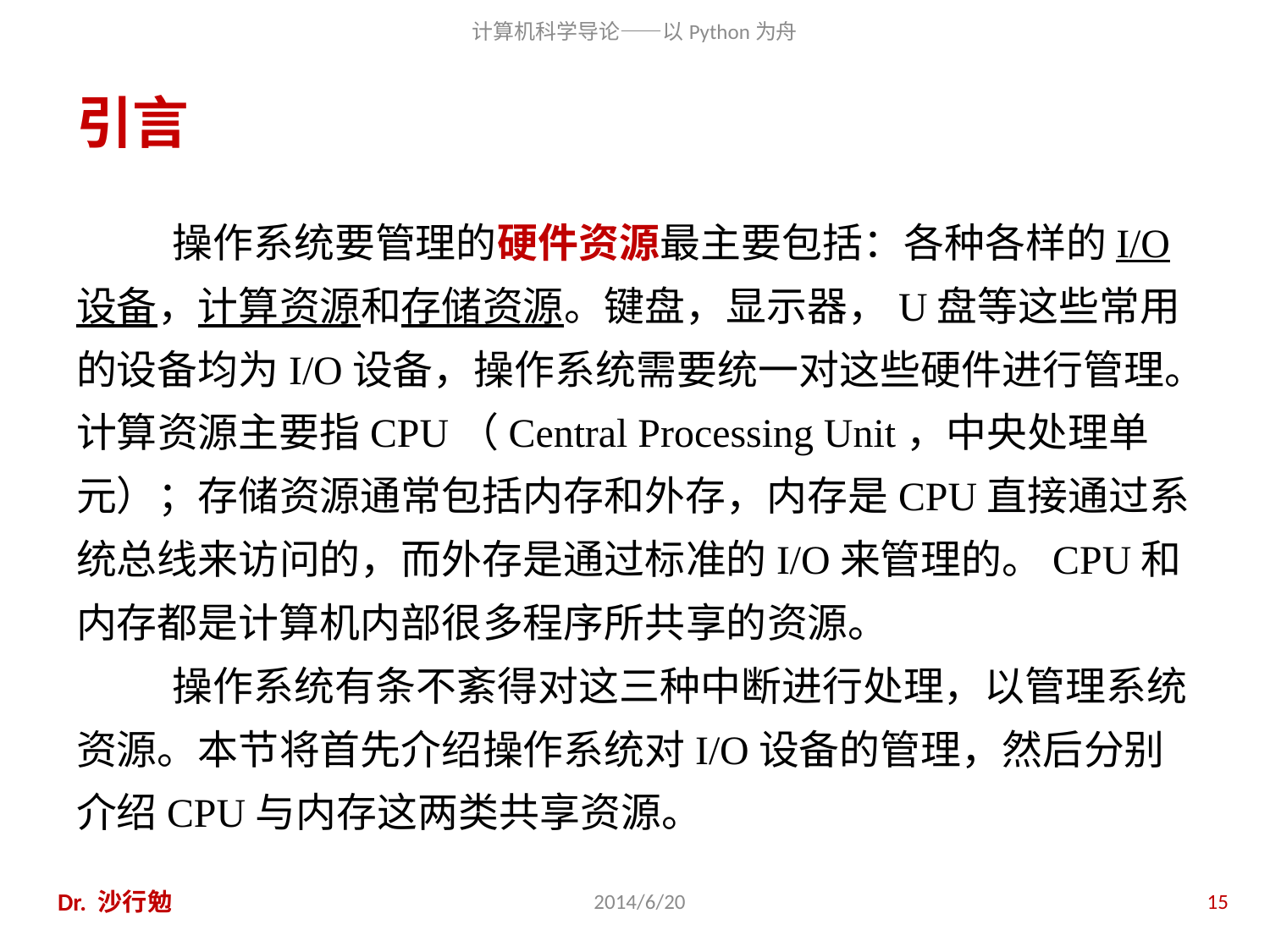

# 引言
操作系统要管理的硬件资源最主要包括：各种各样的I/O设备，计算资源和存储资源。键盘，显示器，U盘等这些常用的设备均为I/O设备，操作系统需要统一对这些硬件进行管理。计算资源主要指CPU（Central Processing Unit，中央处理单元）；存储资源通常包括内存和外存，内存是CPU直接通过系统总线来访问的，而外存是通过标准的I/O来管理的。CPU和内存都是计算机内部很多程序所共享的资源。
操作系统有条不紊得对这三种中断进行处理，以管理系统资源。本节将首先介绍操作系统对I/O设备的管理，然后分别介绍CPU与内存这两类共享资源。
Dr. 沙行勉
2014/6/20
15